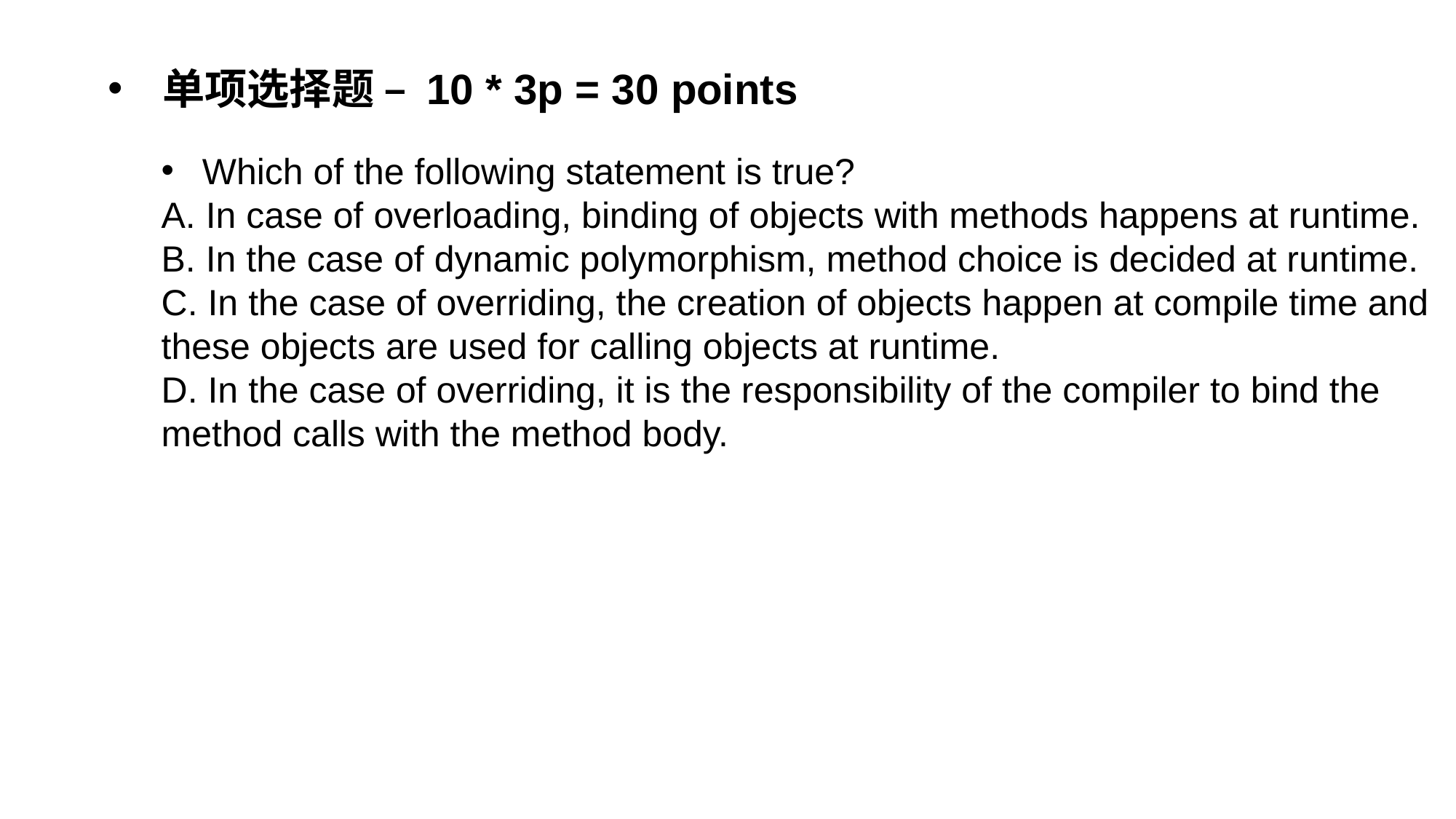

单项选择题 – 10 * 3p = 30 points
Which of the following statement is true?
A. In case of overloading, binding of objects with methods happens at runtime.
B. In the case of dynamic polymorphism, method choice is decided at runtime.
C. In the case of overriding, the creation of objects happen at compile time and these objects are used for calling objects at runtime.
D. In the case of overriding, it is the responsibility of the compiler to bind the method calls with the method body.